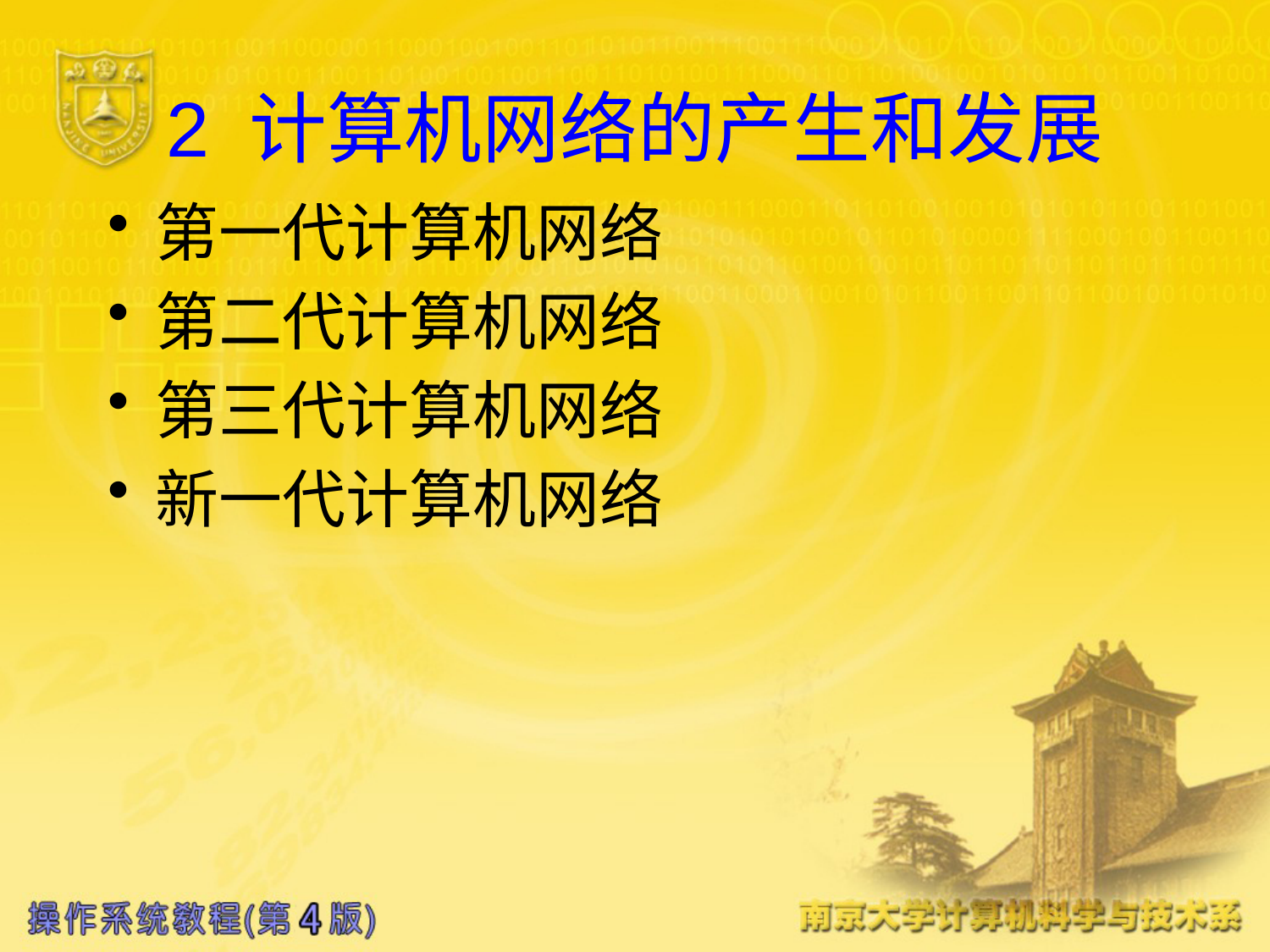

# 2 计算机网络的产生和发展
第一代计算机网络
第二代计算机网络
第三代计算机网络
新一代计算机网络